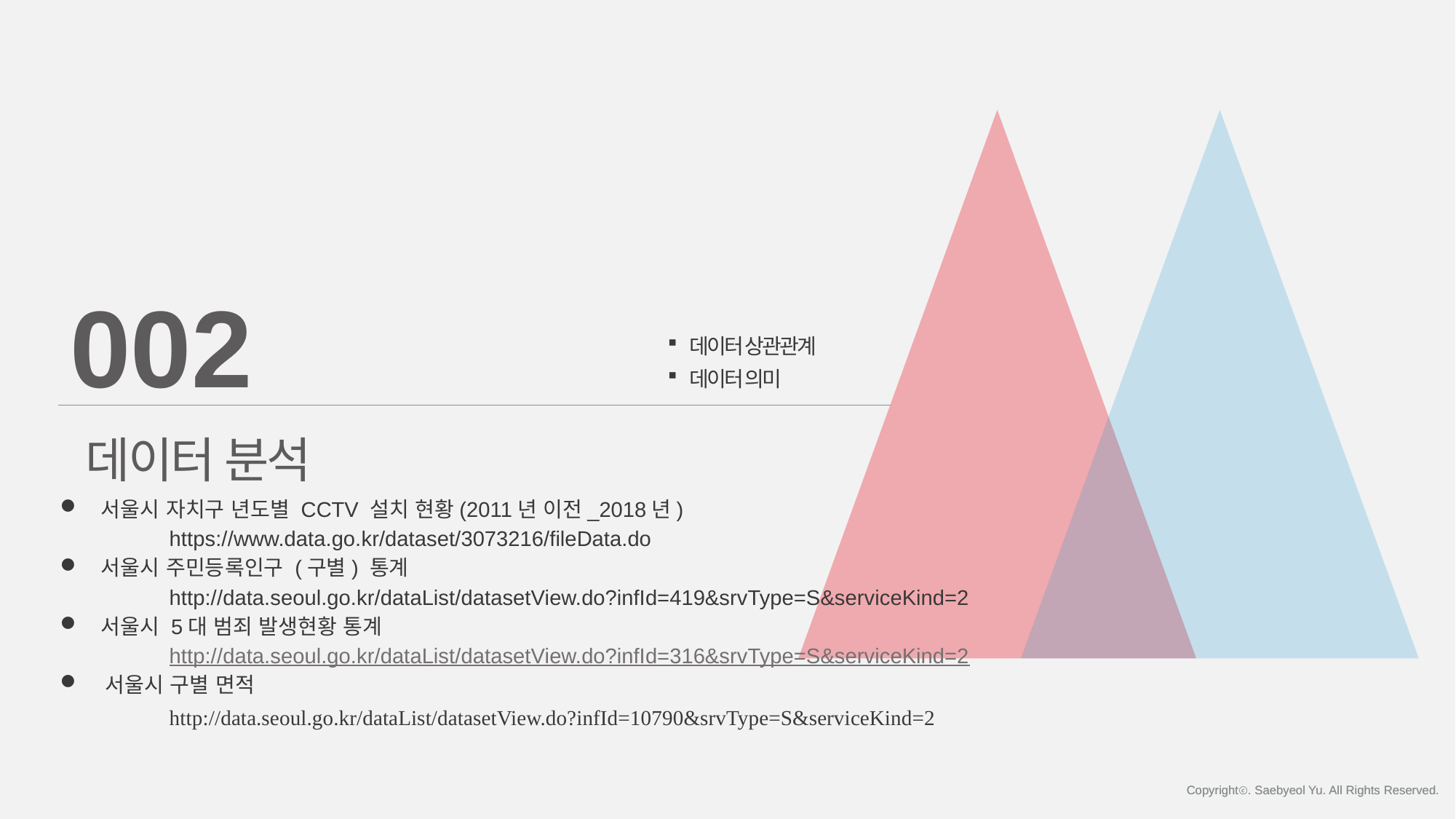

002
데이터 상관관계
데이터 의미
데이터 분석
서울시 자치구 년도별 CCTV 설치 현황(2011년 이전_2018년)
	https://www.data.go.kr/dataset/3073216/fileData.do
서울시 주민등록인구 (구별) 통계
	http://data.seoul.go.kr/dataList/datasetView.do?infId=419&srvType=S&serviceKind=2
서울시 5대 범죄 발생현황 통계
	http://data.seoul.go.kr/dataList/datasetView.do?infId=316&srvType=S&serviceKind=2
 서울시 구별 면적
	http://data.seoul.go.kr/dataList/datasetView.do?infId=10790&srvType=S&serviceKind=2
Copyrightⓒ. Saebyeol Yu. All Rights Reserved.